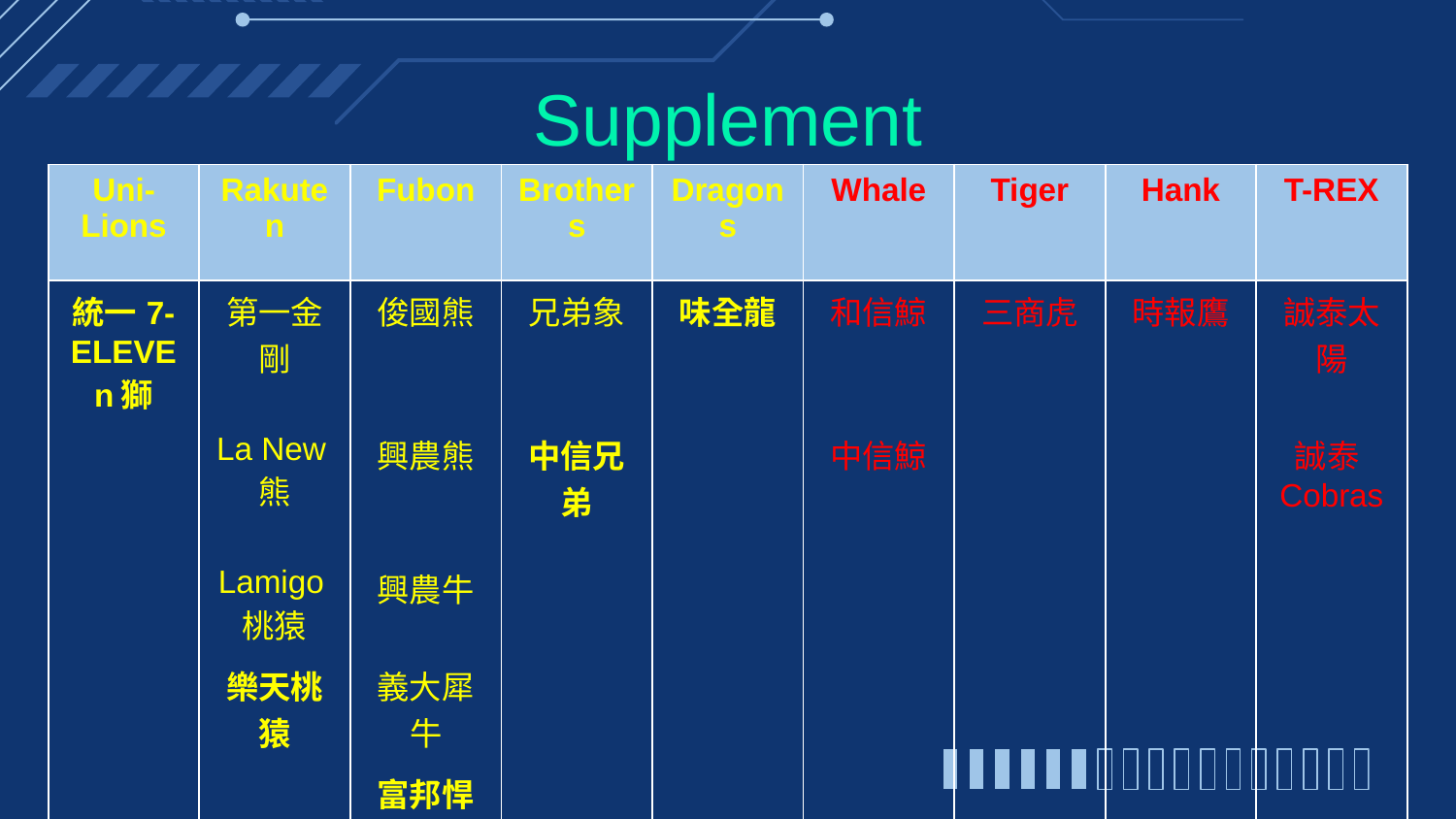

# Supplement
| Uni-Lions | Rakuten | Fubon | Brothers | Dragons | Whale | Tiger | Hank | T-REX |
| --- | --- | --- | --- | --- | --- | --- | --- | --- |
| 統一7-ELEVEn獅 | 第一金剛 | 俊國熊 | 兄弟象 | 味全龍 | 和信鯨 | 三商虎 | 時報鷹 | 誠泰太陽 |
|  | La New熊 | 興農熊 | 中信兄弟 |  | 中信鯨 |  |  | 誠泰Cobras |
|  | Lamigo桃猿 | 興農牛 |  |  |  |  |  |  |
|  | 樂天桃猿 | 義大犀牛 |  |  |  |  |  |  |
|  |  | 富邦悍將 |  |  |  |  |  |  |